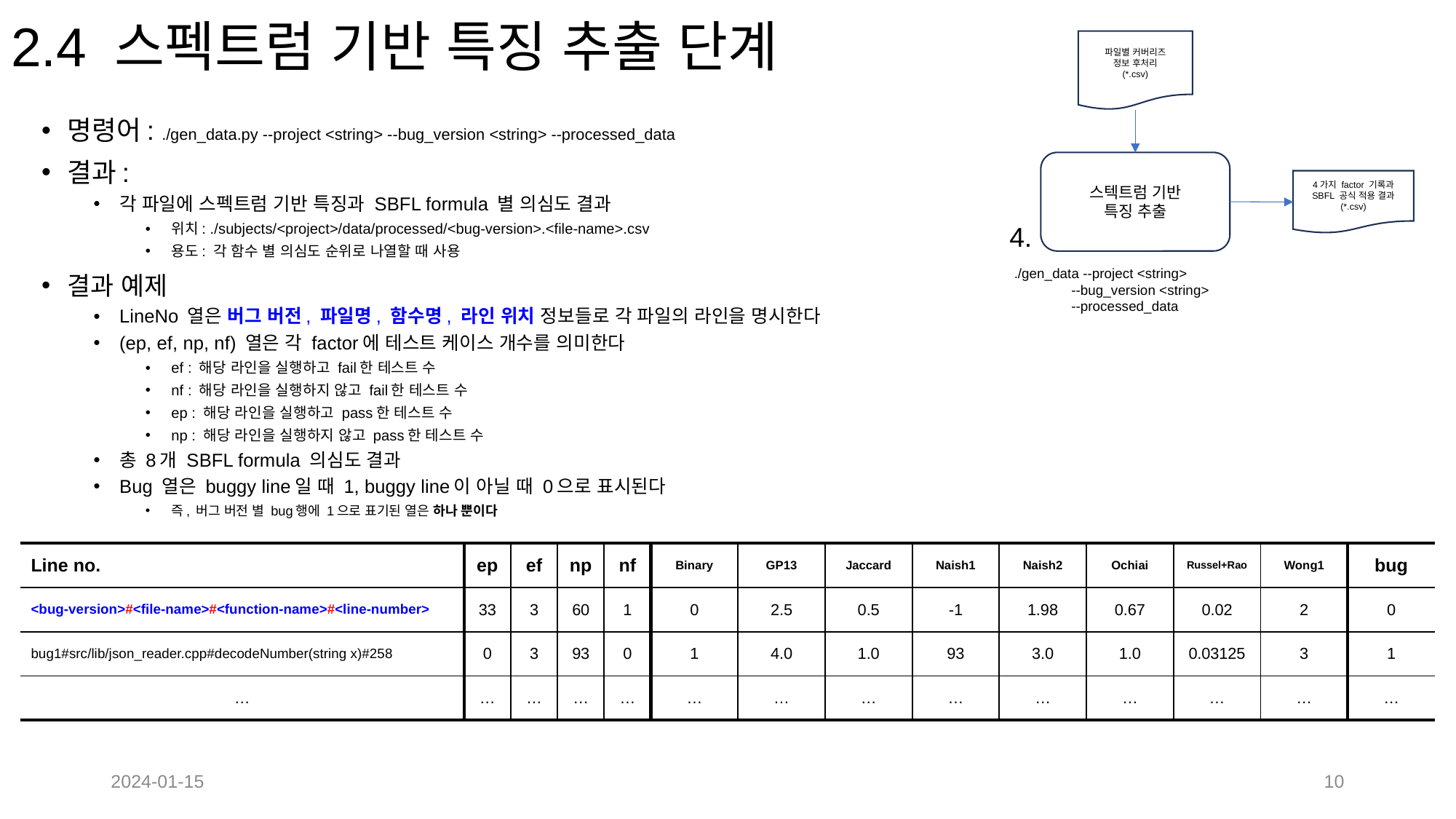

# 2.4 스펙트럼 기반 특징 추출 단계
파일별 커버리즈
정보 후처리
(*.csv)
스텍트럼 기반
특징 추출
4가지 factor 기록과
SBFL 공식 적용 결과
(*.csv)
4.
./gen_data --project <string>
               --bug_version <string>
               --processed_data
명령어: ./gen_data.py --project <string> --bug_version <string> --processed_data
결과:
각 파일에 스펙트럼 기반 특징과 SBFL formula 별 의심도 결과
위치: ./subjects/<project>/data/processed/<bug-version>.<file-name>.csv
용도: 각 함수 별 의심도 순위로 나열할 때 사용
결과 예제
LineNo 열은 버그 버전, 파일명, 함수명, 라인 위치 정보들로 각 파일의 라인을 명시한다
(ep, ef, np, nf) 열은 각 factor에 테스트 케이스 개수를 의미한다
ef : 해당 라인을 실행하고 fail한 테스트 수
nf : 해당 라인을 실행하지 않고 fail한 테스트 수
ep : 해당 라인을 실행하고 pass한 테스트 수
np : 해당 라인을 실행하지 않고 pass한 테스트 수
총 8개 SBFL formula 의심도 결과
Bug 열은 buggy line일 때 1, buggy line이 아닐 때 0으로 표시된다
즉, 버그 버전 별 bug행에 1으로 표기된 열은 하나 뿐이다
| Line no. | ep | ef | np | nf | Binary | GP13 | Jaccard | Naish1 | Naish2 | Ochiai | Russel+Rao | Wong1 | bug |
| --- | --- | --- | --- | --- | --- | --- | --- | --- | --- | --- | --- | --- | --- |
| <bug-version>#<file-name>#<function-name>#<line-number> | 33 | 3 | 60 | 1 | 0 | 2.5 | 0.5 | -1 | 1.98 | 0.67 | 0.02 | 2 | 0 |
| bug1#src/lib/json\_reader.cpp#decodeNumber(string x)#258 | 0 | 3 | 93 | 0 | 1 | 4.0 | 1.0 | 93 | 3.0 | 1.0 | 0.03125 | 3 | 1 |
| … | … | … | … | … | … | … | … | … | … | … | … | … | … |
2024-01-15
10